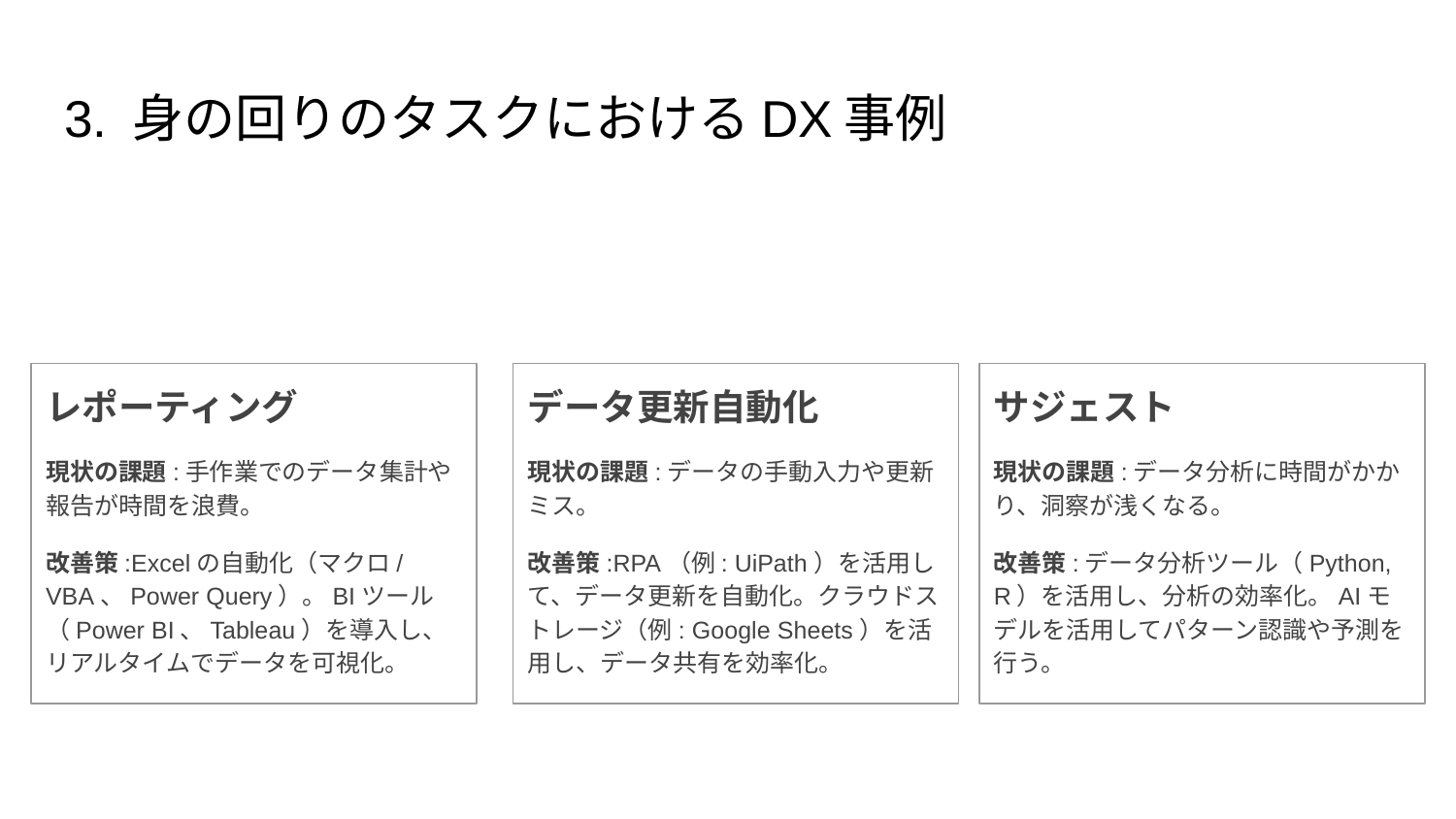

# 3. 身の回りのタスクにおけるDX事例
データ更新自動化
現状の課題:データの手動入力や更新ミス。
改善策:RPA（例: UiPath）を活用して、データ更新を自動化。クラウドストレージ（例: Google Sheets）を活用し、データ共有を効率化。
サジェスト
現状の課題:データ分析に時間がかかり、洞察が浅くなる。
改善策:データ分析ツール（Python, R）を活用し、分析の効率化。AIモデルを活用してパターン認識や予測を行う。
レポーティング
現状の課題:手作業でのデータ集計や報告が時間を浪費。
改善策:Excelの自動化（マクロ/VBA、Power Query）。BIツール（Power BI、Tableau）を導入し、リアルタイムでデータを可視化。